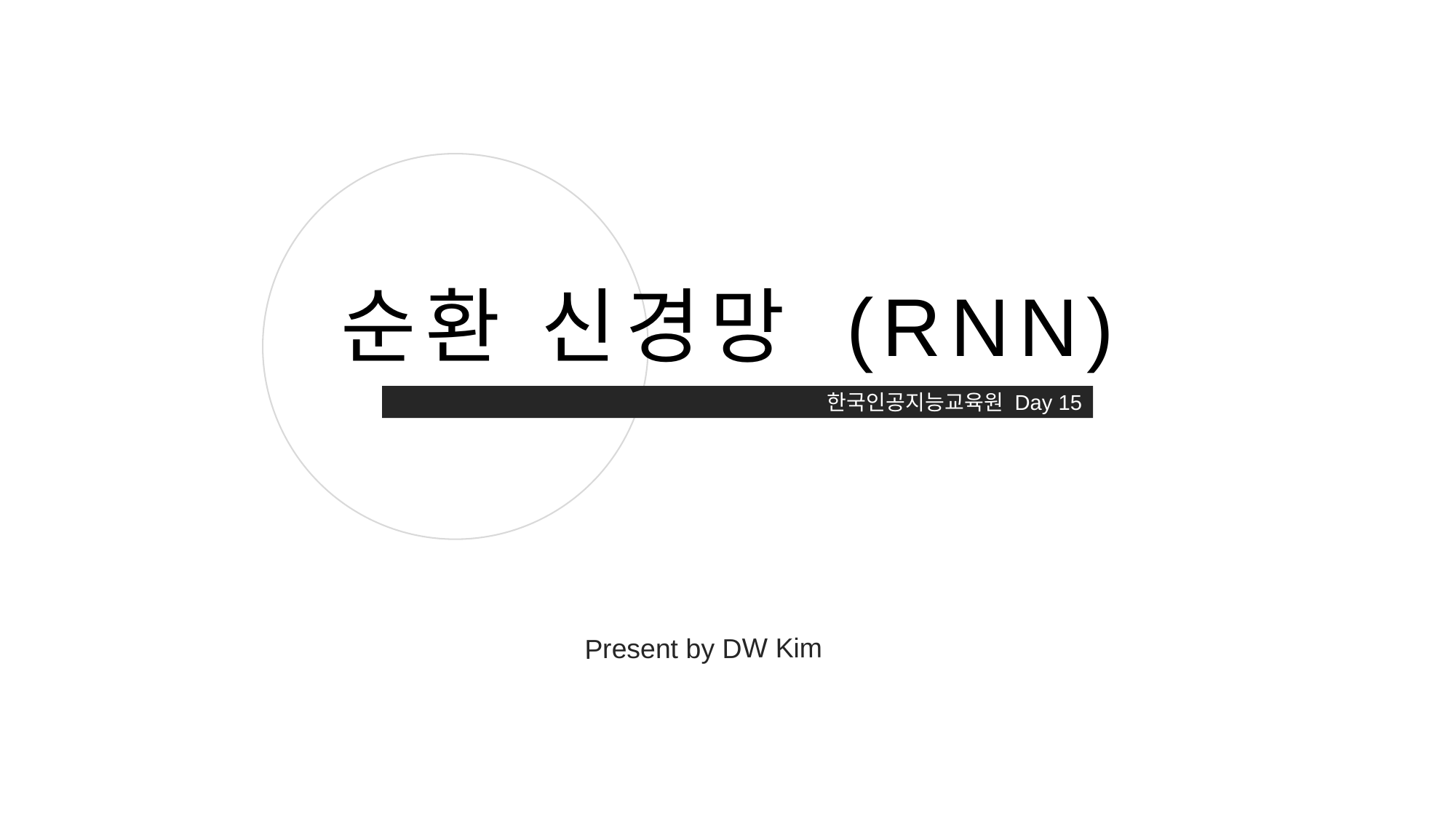

순환 신경망 (RNN)
한국인공지능교육원 Day 15
Present by DW Kim